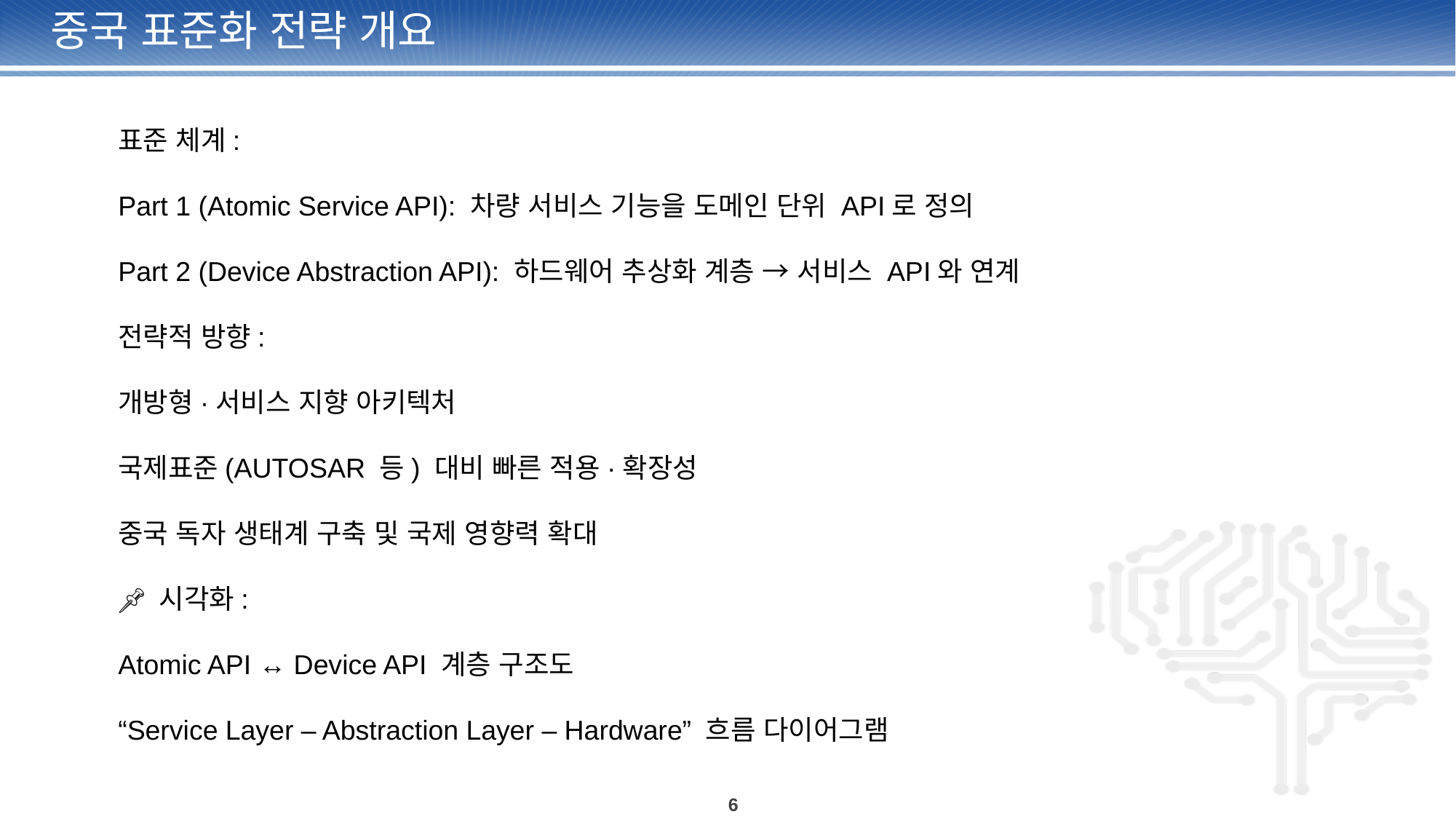

# 중국 표준화 전략 개요
표준 체계:

Part 1 (Atomic Service API): 차량 서비스 기능을 도메인 단위 API로 정의

Part 2 (Device Abstraction API): 하드웨어 추상화 계층 → 서비스 API와 연계

전략적 방향:

개방형·서비스 지향 아키텍처

국제표준(AUTOSAR 등) 대비 빠른 적용·확장성

중국 독자 생태계 구축 및 국제 영향력 확대

📌 시각화:

Atomic API ↔ Device API 계층 구조도

“Service Layer – Abstraction Layer – Hardware” 흐름 다이어그램